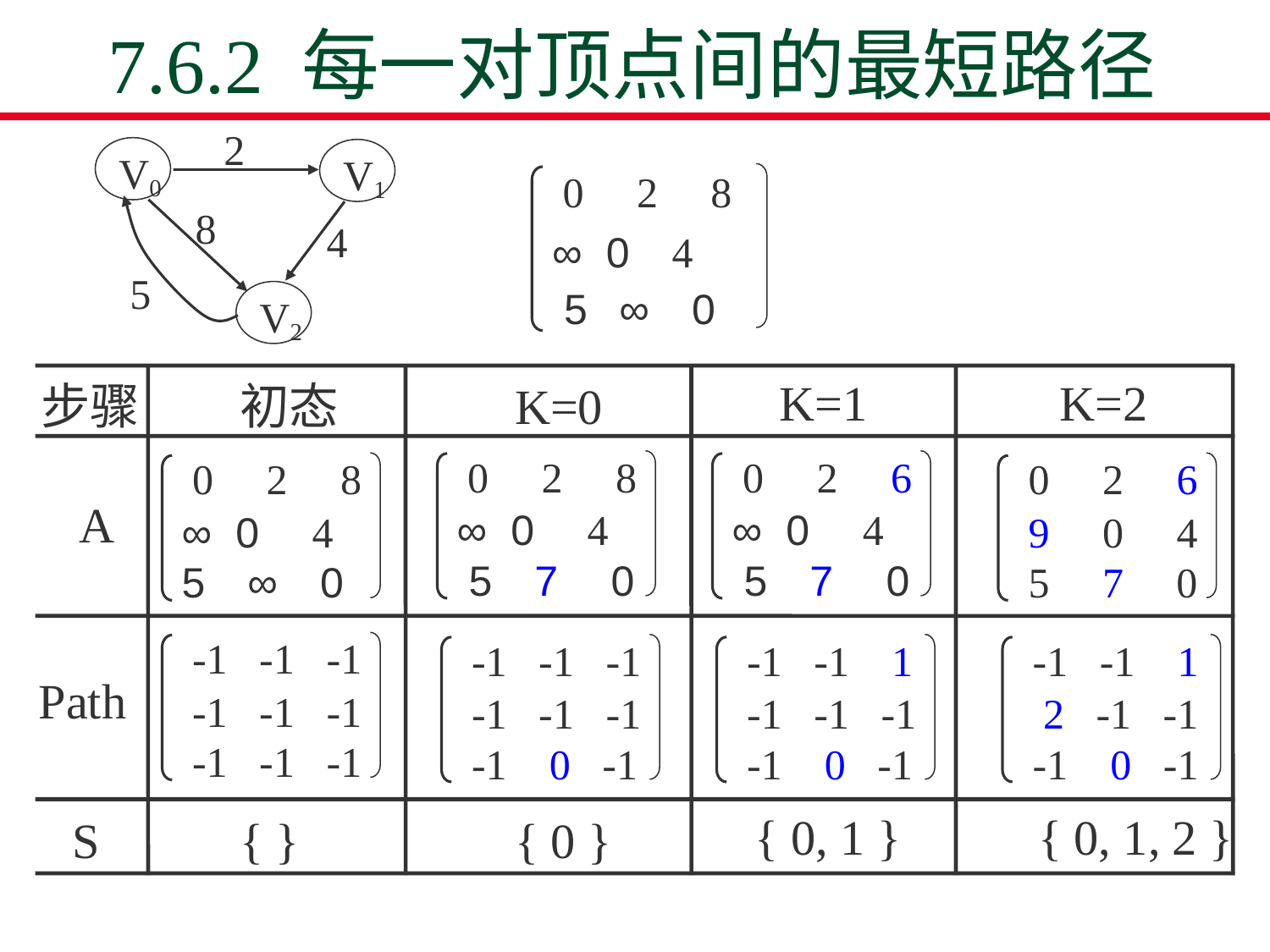

# 7.6.2 每一对顶点间的最短路径
2
V0
V1

8

4
5
V2
 0     2     8

∞  0    4
 5   ∞    0

K=1

K=2

步骤
初态
K=0

 0     2     8

∞  0     4
 5    7     0
 0     2     6

∞  0     4
 5    7     0
 0     2     8

∞  0     4
5    ∞    0
 0     2     6

 9     0     4
 5     7     0
A

 -1   -1   -1

 -1   -1   -1
 -1   -1   -1
 -1   -1   -1

 -1   -1   -1
 -1    0   -1
 -1   -1    1

 -1   -1   -1
 -1    0   -1
 -1   -1    1

  2   -1   -1
 -1    0   -1
Path

{ 0, 1 }
{ 0, 1, 2 }
S
{ }
{ 0 }